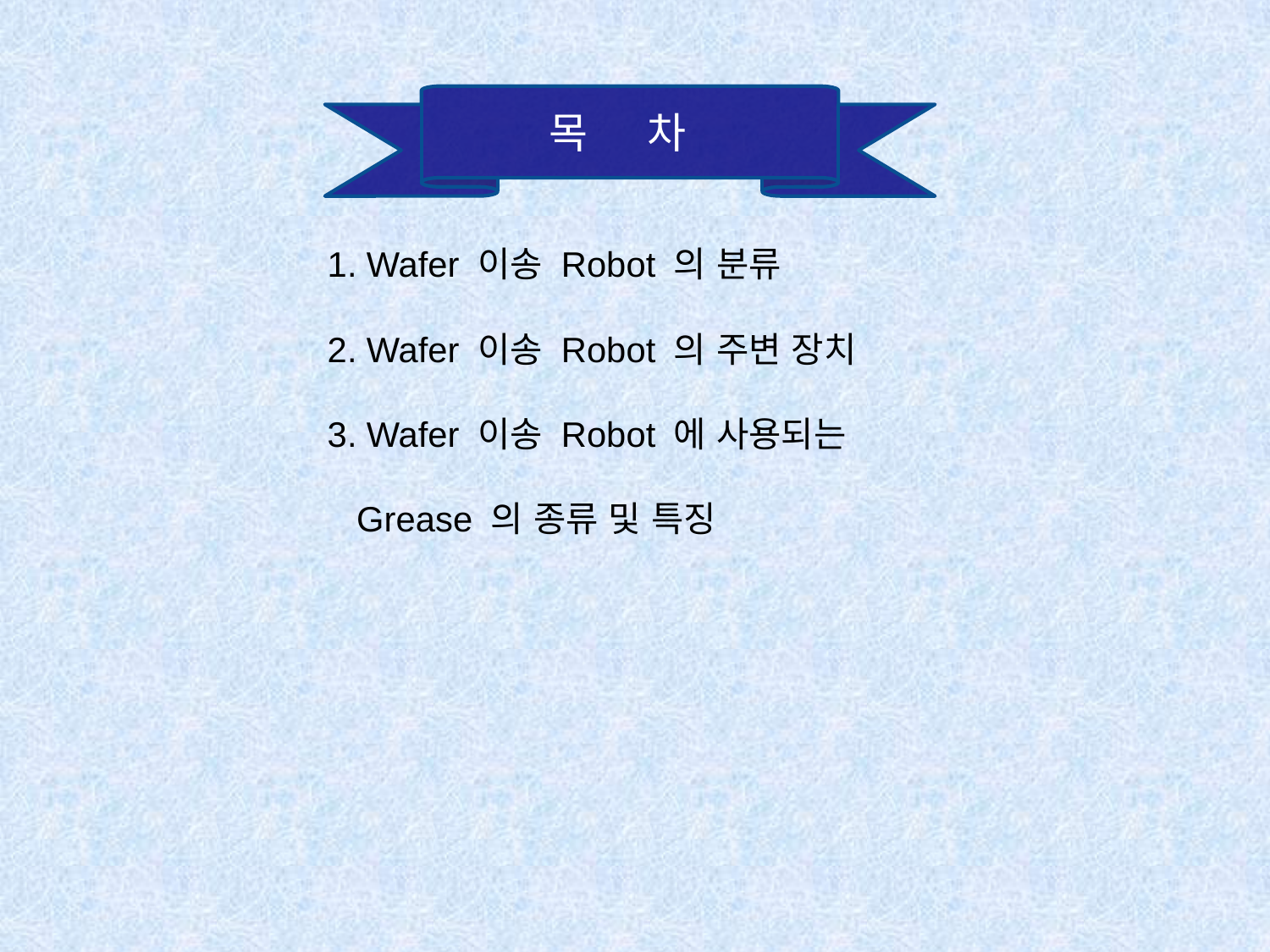

목     차
1. Wafer 이송 Robot 의 분류

2. Wafer 이송 Robot 의 주변 장치

3. Wafer 이송 Robot 에 사용되는

   Grease 의 종류 및 특징